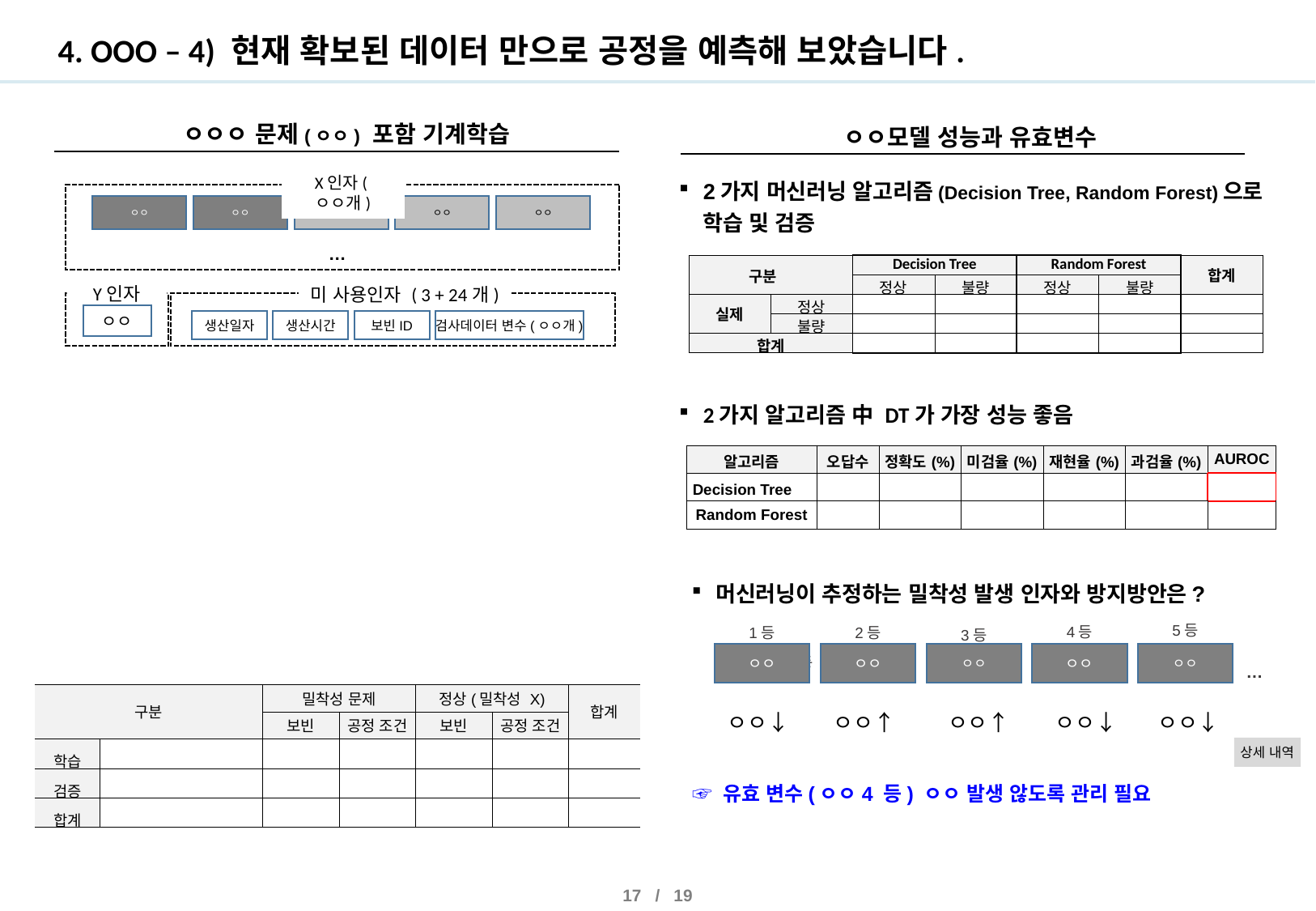

# 4. OOO – 4) 현재 확보된 데이터 만으로 공정을 예측해 보았습니다.
 ㅇㅇㅇ 문제(ㅇㅇ) 포함 기계학습
ㅇㅇ모델 성능과 유효변수
X인자(ㅇㅇ개)
2가지 머신러닝 알고리즘(Decision Tree, Random Forest)으로 학습 및 검증

ㅇㅇ
ㅇㅇ
ㅇㅇ
ㅇㅇ
ㅇㅇ
…
| 구분 |  | Decision Tree |  | Random Forest |  | 합계 |
| --- | --- | --- | --- | --- | --- | --- |
|  |  | 정상 | 불량 | 정상 | 불량 |  |
| 실제 | 정상 |  |  |  |  |  |
|  | 불량 |  |  |  |  |  |
| 합계 |  |  |  |  |  |  |
Y인자
미 사용인자 ( 3 + 24개)

생산일자
생산시간
보빈ID
검사데이터 변수(ㅇㅇ개)

ㅇㅇ
2가지 알고리즘 中 DT가 가장 성능 좋음
| 알고리즘 | 오답수 | 정확도(%) | 미검율(%) | 재현율(%) | 과검율(%) | AUROC |
| --- | --- | --- | --- | --- | --- | --- |
| Decision Tree |  |  |  |  |  |  |
| Random Forest |  |  |  |  |  |  |
머신러닝이 추정하는 밀착성 발생 인자와 방지방안은?
5등
4등
1등
2등
3등
2등
ㅇㅇ
ㅇㅇ
ㅇㅇ
ㅇㅇ
ㅇㅇ
…
| 구분 |  | 밀착성 문제 |  | 정상(밀착성 X) |  | 합계 |
| --- | --- | --- | --- | --- | --- | --- |
|  |  | 보빈 | 공정 조건 | 보빈 | 공정 조건 |  |
| 학습 |  |  |  |  |  |  |
| 검증 |  |  |  |  |  |  |
| 합계 |  |  |  |  |  |  |
ㅇㅇ↓
ㅇㅇ↑
ㅇㅇ↑
ㅇㅇ↓
ㅇㅇ↓
상세 내역
☞ 유효 변수(ㅇㅇ4 등) ㅇㅇ 발생 않도록 관리 필요